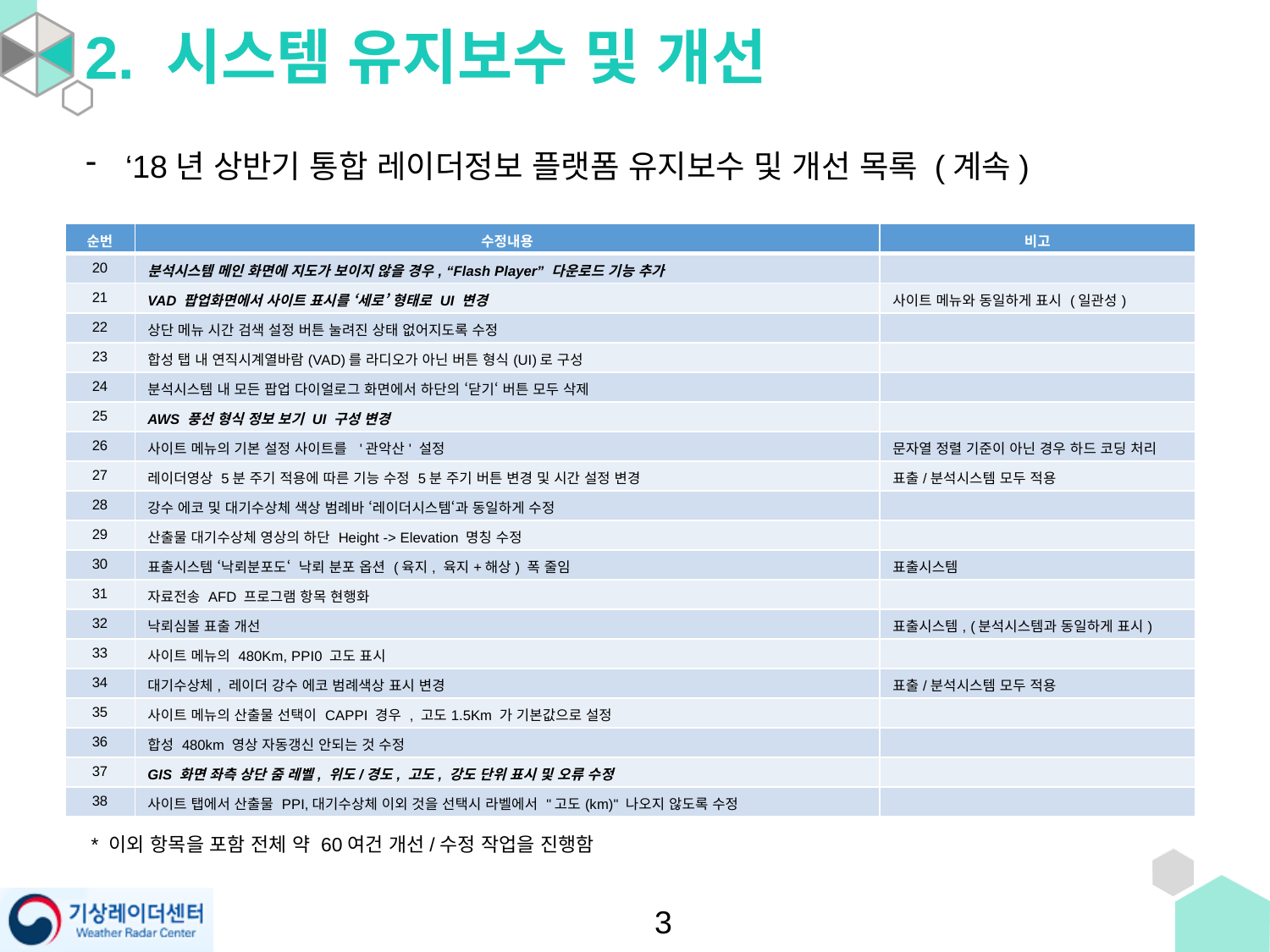

2. 시스템 유지보수 및 개선
‘18년 상반기 통합 레이더정보 플랫폼 유지보수 및 개선 목록 (계속)
| 순번 | 수정내용 | 비고 |
| --- | --- | --- |
| 20 | 분석시스템 메인 화면에 지도가 보이지 않을 경우, “Flash Player” 다운로드 기능 추가 |  |
| 21 | VAD 팝업화면에서 사이트 표시를 ‘세로’ 형태로 UI 변경 | 사이트 메뉴와 동일하게 표시 (일관성) |
| 22 | 상단 메뉴 시간 검색 설정 버튼 눌려진 상태 없어지도록 수정 |  |
| 23 | 합성 탭 내 연직시계열바람(VAD)를 라디오가 아닌 버튼 형식(UI)로 구성 |  |
| 24 | 분석시스템 내 모든 팝업 다이얼로그 화면에서 하단의 ‘닫기‘ 버튼 모두 삭제 |  |
| 25 | AWS 풍선 형식 정보 보기 UI 구성 변경 |  |
| 26 | 사이트 메뉴의 기본 설정 사이트를 '관악산' 설정 | 문자열 정렬 기준이 아닌 경우 하드 코딩 처리 |
| 27 | 레이더영상 5분 주기 적용에 따른 기능 수정 5분 주기 버튼 변경 및 시간 설정 변경 | 표출/분석시스템 모두 적용 |
| 28 | 강수 에코 및 대기수상체 색상 범례바 ‘레이더시스템‘과 동일하게 수정 |  |
| 29 | 산출물 대기수상체 영상의 하단 Height -> Elevation 명칭 수정 |  |
| 30 | 표출시스템 ‘낙뢰분포도‘ 낙뢰 분포 옵션 (육지, 육지+해상) 폭 줄임 | 표출시스템 |
| 31 | 자료전송 AFD 프로그램 항목 현행화 |  |
| 32 | 낙뢰심볼 표출 개선 | 표출시스템, (분석시스템과 동일하게 표시) |
| 33 | 사이트 메뉴의 480Km, PPI0 고도 표시 |  |
| 34 | 대기수상체, 레이더 강수 에코 범례색상 표시 변경 | 표출/분석시스템 모두 적용 |
| 35 | 사이트 메뉴의 산출물 선택이 CAPPI 경우 , 고도1.5Km 가 기본값으로 설정 |  |
| 36 | 합성 480km 영상 자동갱신 안되는 것 수정 |  |
| 37 | GIS 화면 좌측 상단 줌 레벨, 위도/경도, 고도, 강도 단위 표시 및 오류 수정 |  |
| 38 | 사이트 탭에서 산출물 PPI,대기수상체 이외 것을 선택시 라벨에서 "고도(km)" 나오지 않도록 수정 |  |
* 이외 항목을 포함 전체 약 60여건 개선/수정 작업을 진행함
3